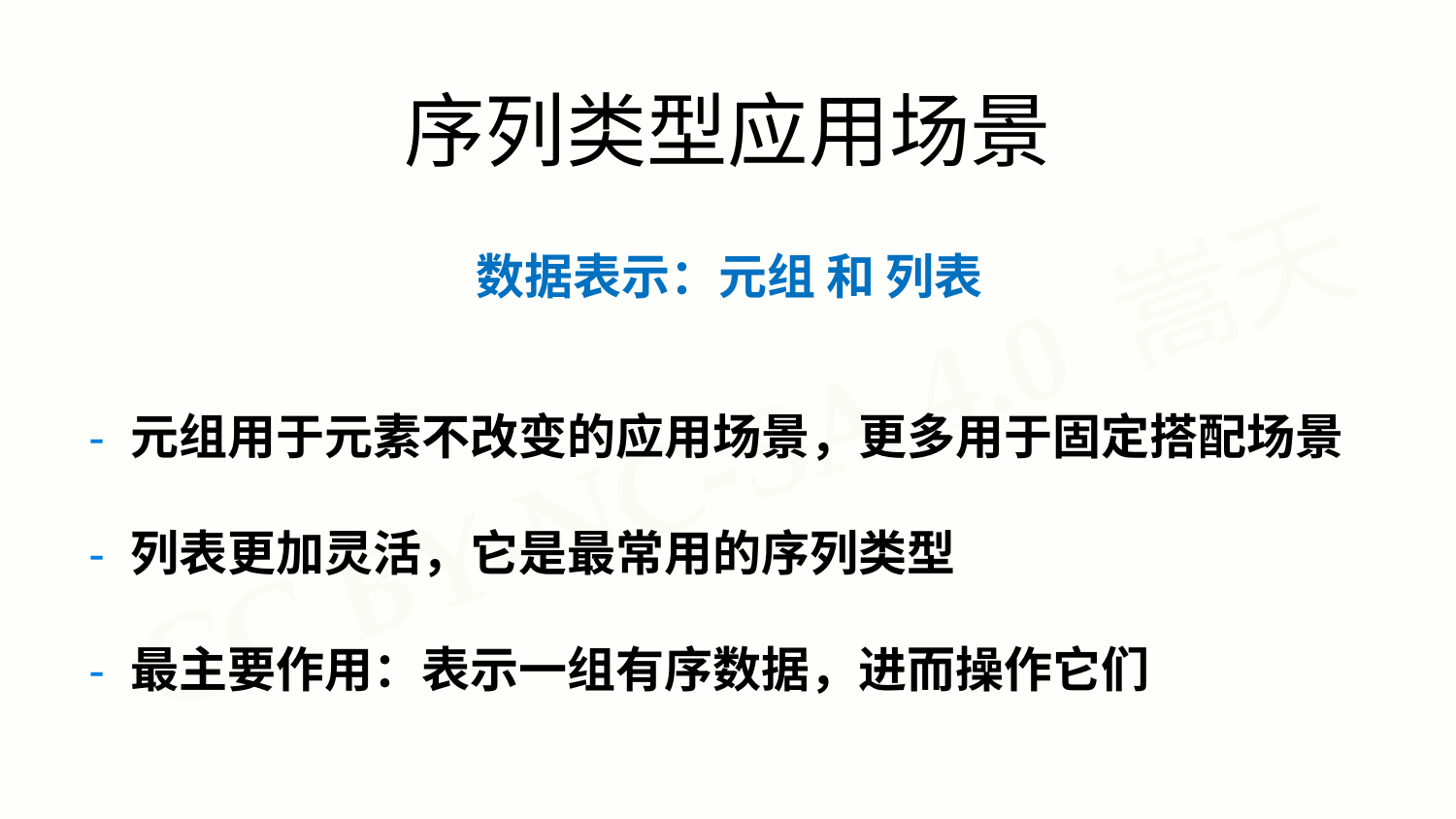

序列类型应用场景
数据表示：元组 和 列表
- 元组用于元素不改变的应用场景，更多用于固定搭配场景
- 列表更加灵活，它是最常用的序列类型
- 最主要作用：表示一组有序数据，进而操作它们